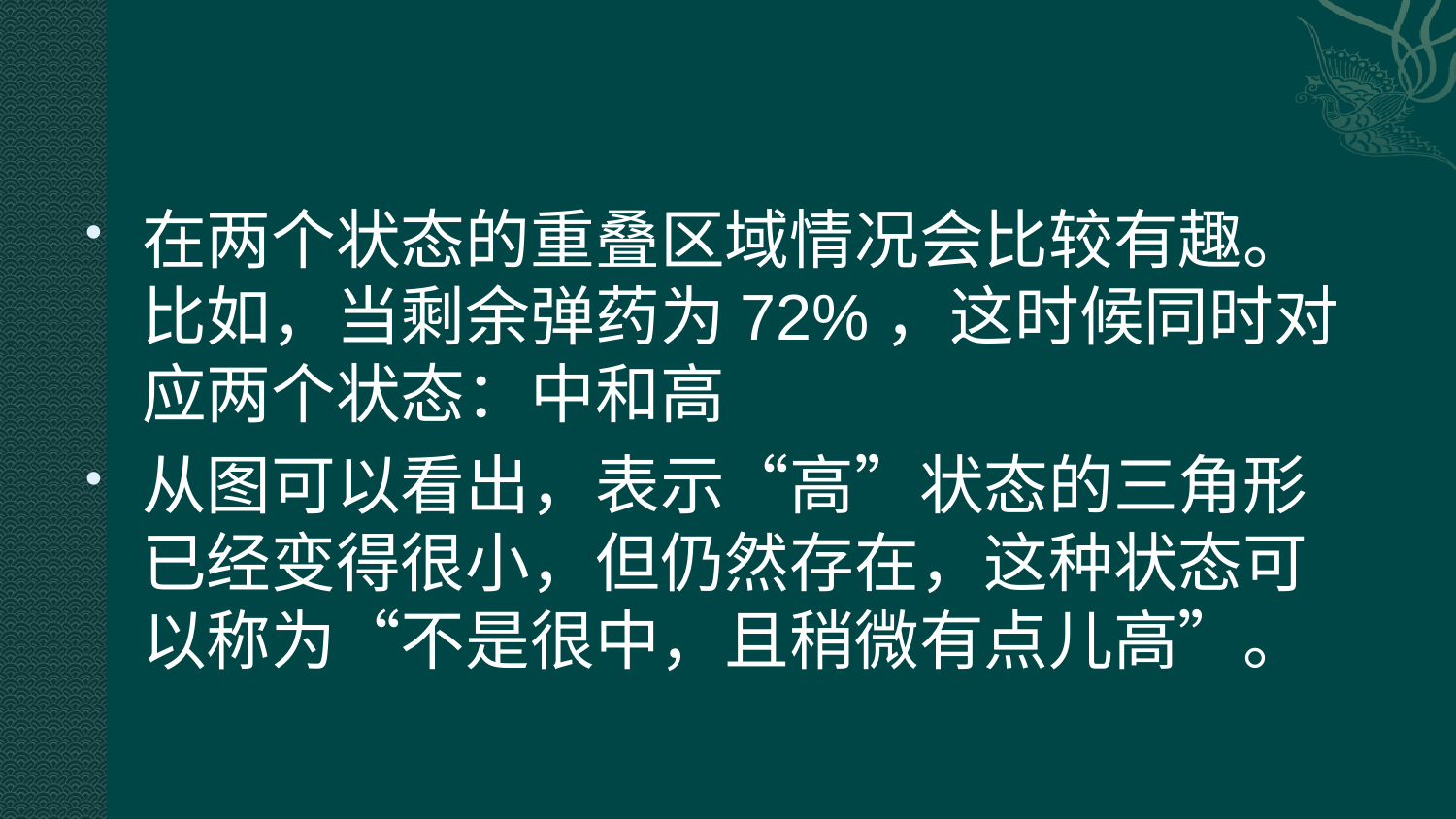

#
在两个状态的重叠区域情况会比较有趣。比如，当剩余弹药为72%，这时候同时对应两个状态：中和高
从图可以看出，表示“高”状态的三角形已经变得很小，但仍然存在，这种状态可以称为“不是很中，且稍微有点儿高”。